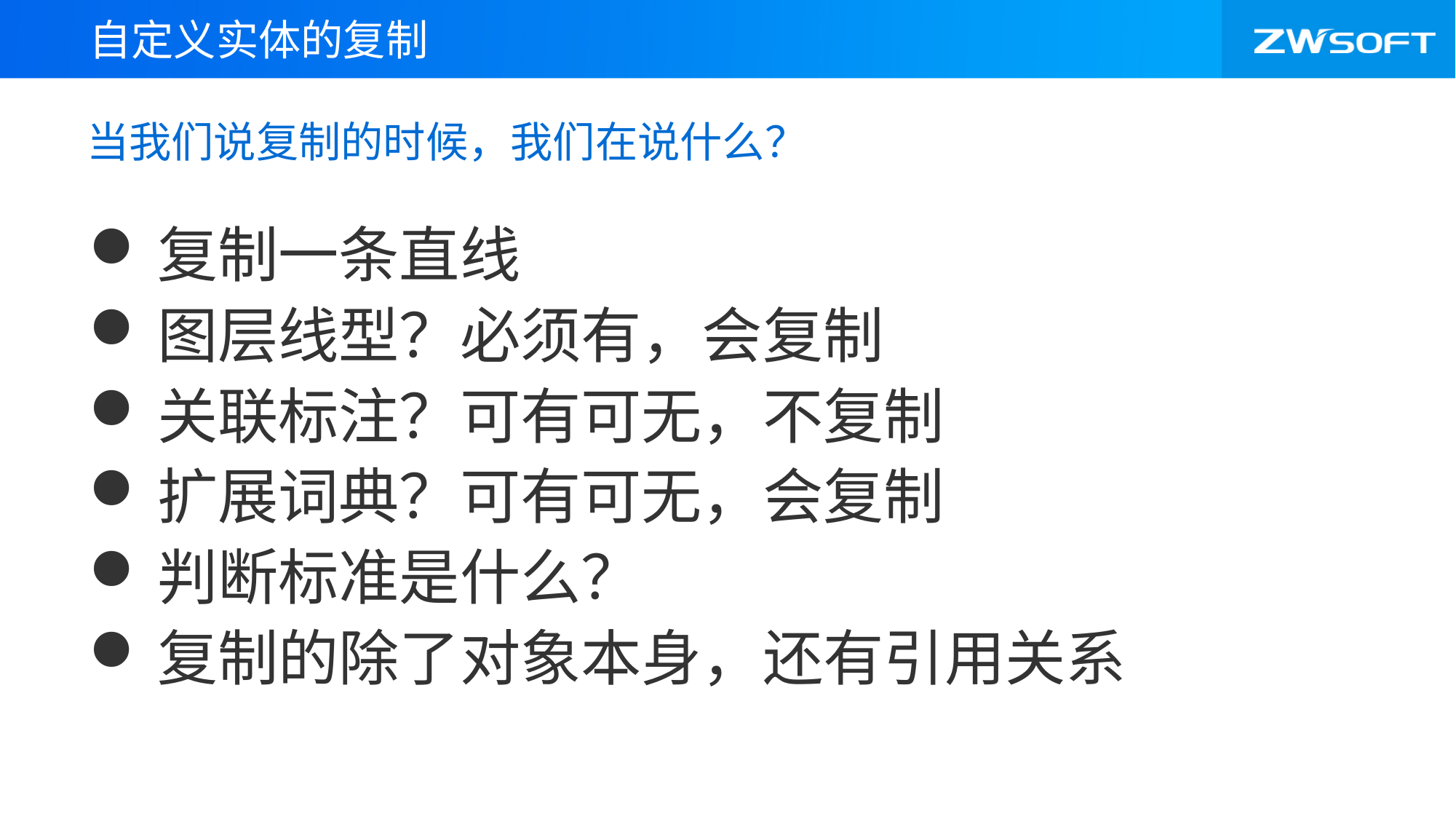

自定义实体的复制
# 当我们说复制的时候，我们在说什么？
复制一条直线
图层线型？必须有，会复制
关联标注？可有可无，不复制
扩展词典？可有可无，会复制
判断标准是什么？
复制的除了对象本身，还有引用关系